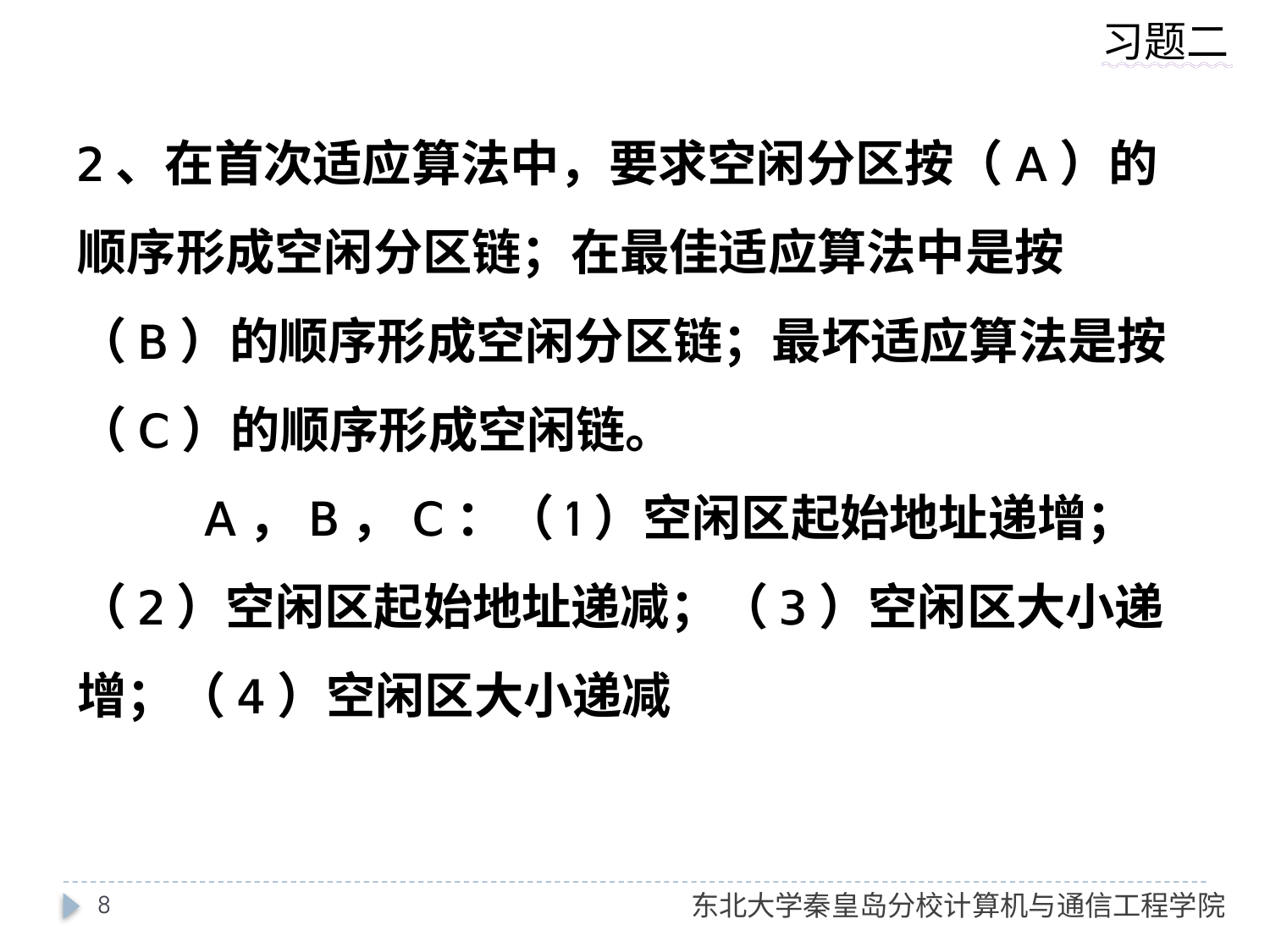

2、在首次适应算法中，要求空闲分区按（A）的顺序形成空闲分区链；在最佳适应算法中是按（B）的顺序形成空闲分区链；最坏适应算法是按（C）的顺序形成空闲链。
	A，B，C：（1）空闲区起始地址递增；（2）空闲区起始地址递减；（3）空闲区大小递增；（4）空闲区大小递减

8